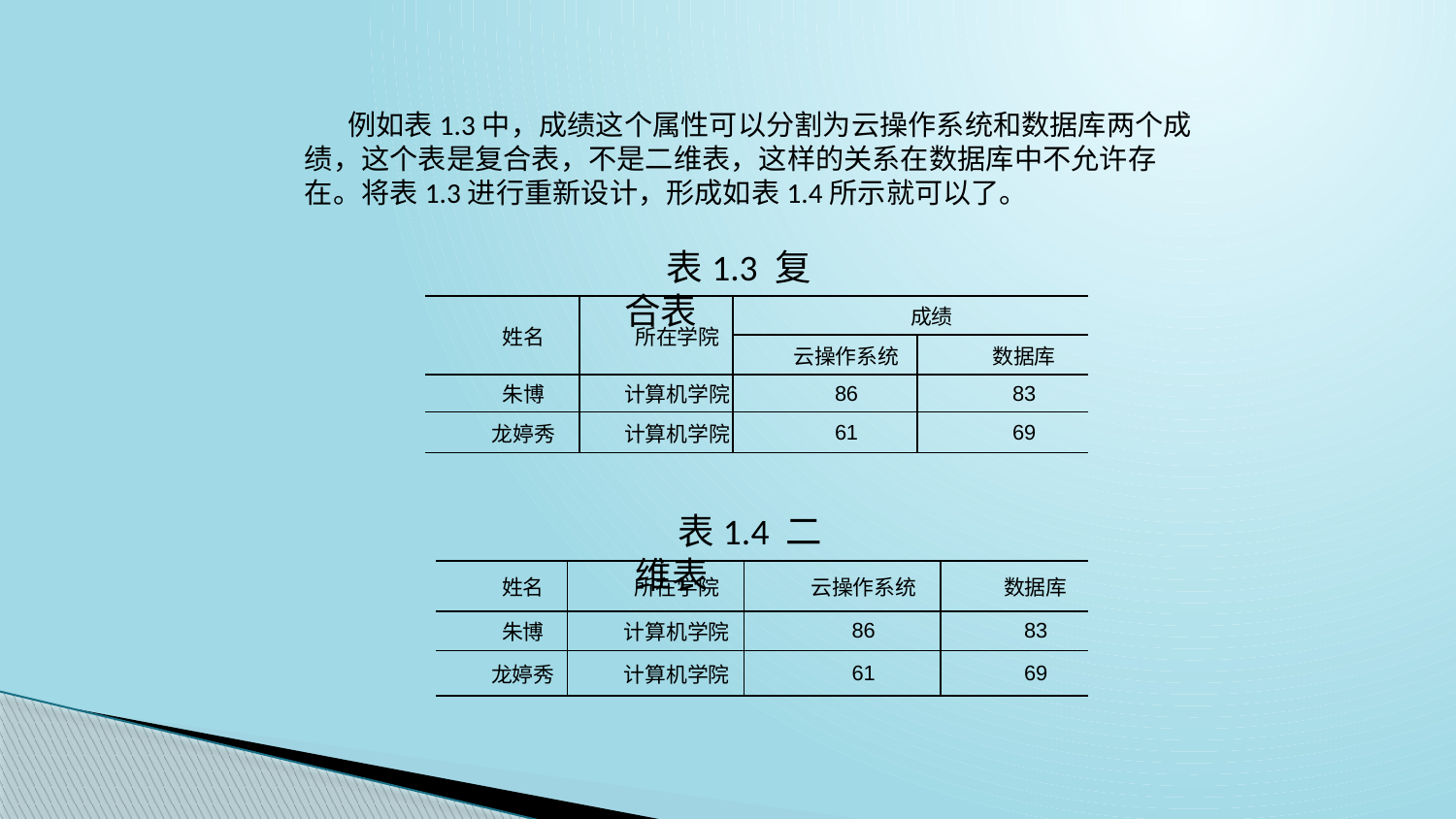

例如表1.3中，成绩这个属性可以分割为云操作系统和数据库两个成绩，这个表是复合表，不是二维表，这样的关系在数据库中不允许存在。将表1.3进行重新设计，形成如表1.4所示就可以了。
表1.3 复合表
| 姓名 | 所在学院 | 成绩 |  |
| --- | --- | --- | --- |
|  |  | 云操作系统 | 数据库 |
| 朱博 | 计算机学院 | 86 | 83 |
| 龙婷秀 | 计算机学院 | 61 | 69 |
表1.4 二维表
| 姓名 | 所在学院 | 云操作系统 | 数据库 |
| --- | --- | --- | --- |
| 朱博 | 计算机学院 | 86 | 83 |
| 龙婷秀 | 计算机学院 | 61 | 69 |
10